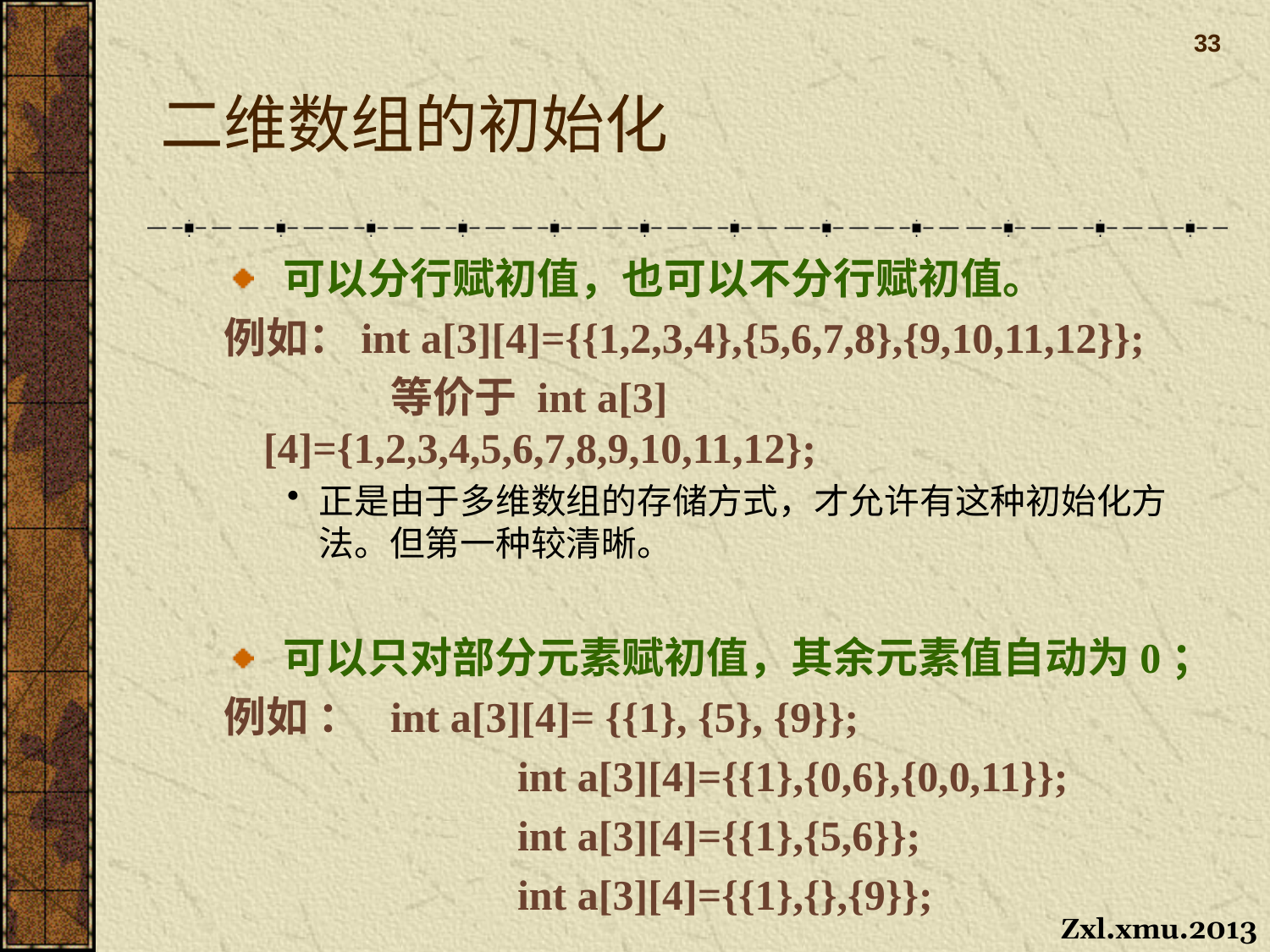

33
# 二维数组的初始化
 可以分行赋初值，也可以不分行赋初值。
例如：int a[3][4]={{1,2,3,4},{5,6,7,8},{9,10,11,12}};
		等价于 int a[3][4]={1,2,3,4,5,6,7,8,9,10,11,12};
正是由于多维数组的存储方式，才允许有这种初始化方法。但第一种较清晰。

 可以只对部分元素赋初值，其余元素值自动为0；
例如 ：	int a[3][4]= {{1}, {5}, {9}};
			int a[3][4]={{1},{0,6},{0,0,11}};
			int a[3][4]={{1},{5,6}};
			int a[3][4]={{1},{},{9}};